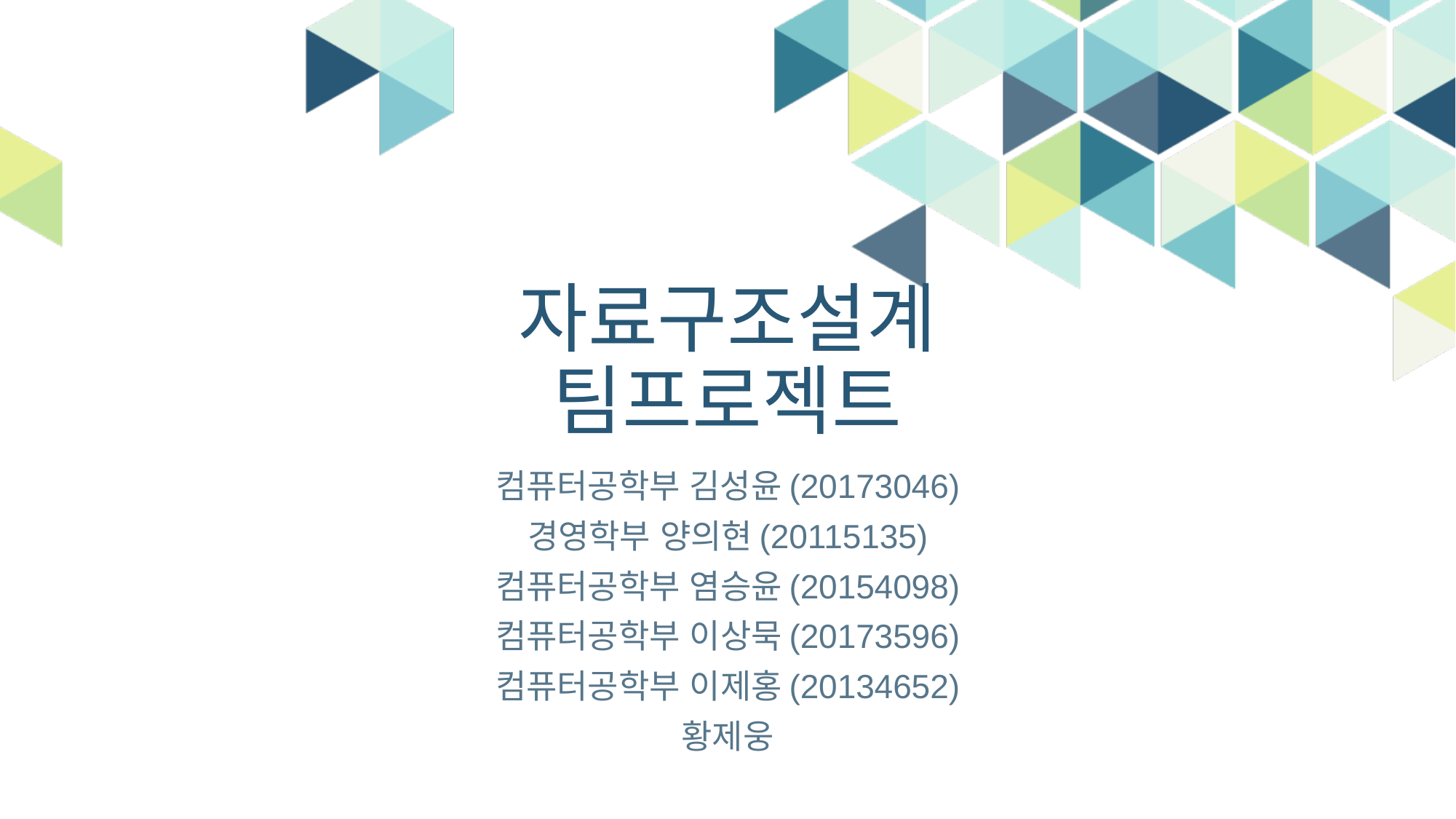

# 자료구조설계 팀프로젝트
컴퓨터공학부 김성윤(20173046)
경영학부 양의현(20115135)
컴퓨터공학부 염승윤(20154098)
컴퓨터공학부 이상묵(20173596)
컴퓨터공학부 이제홍(20134652)
황제웅